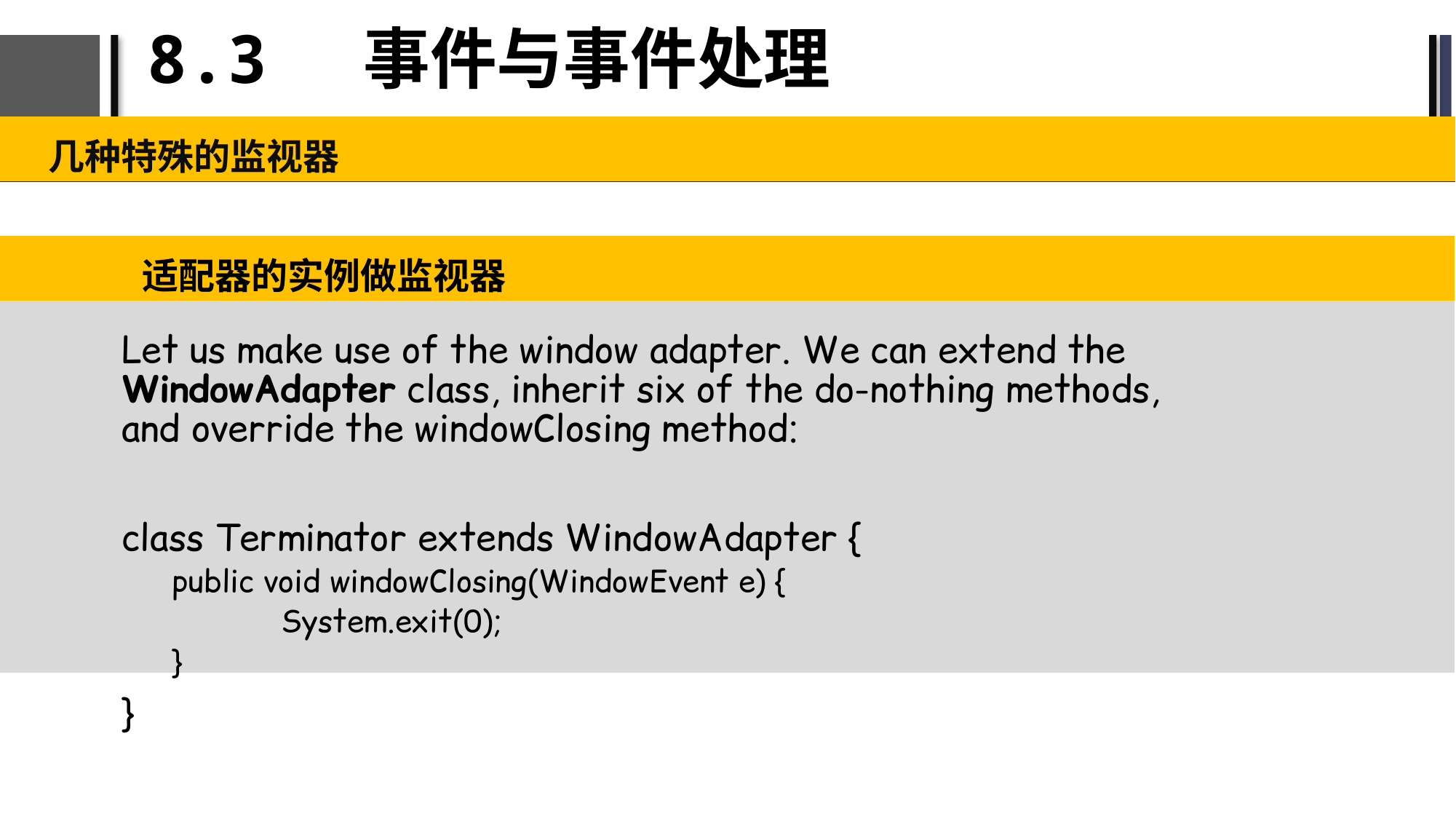

# 8.3  事件与事件处理

几种特殊的监视器

适配器的实例做监视器

Let us make use of the window adapter. We can extend the WindowAdapter class, inherit six of the do-nothing methods, and override the windowClosing method:

class Terminator extends WindowAdapter {
public void windowClosing(WindowEvent e) {
	System.exit(0);
}
}